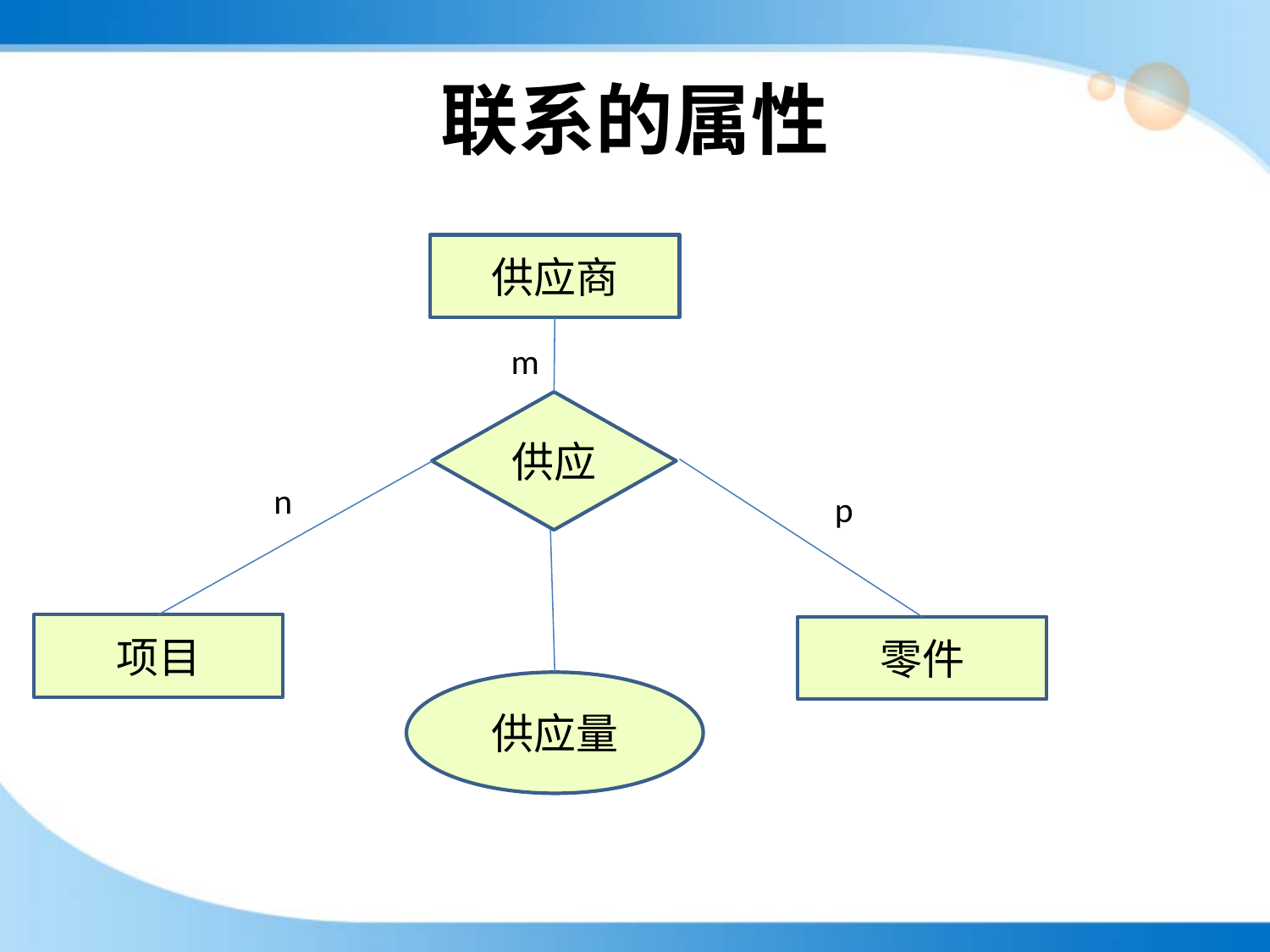

# 联系的属性
供应商
m
供应
n
p
项目
零件
供应量